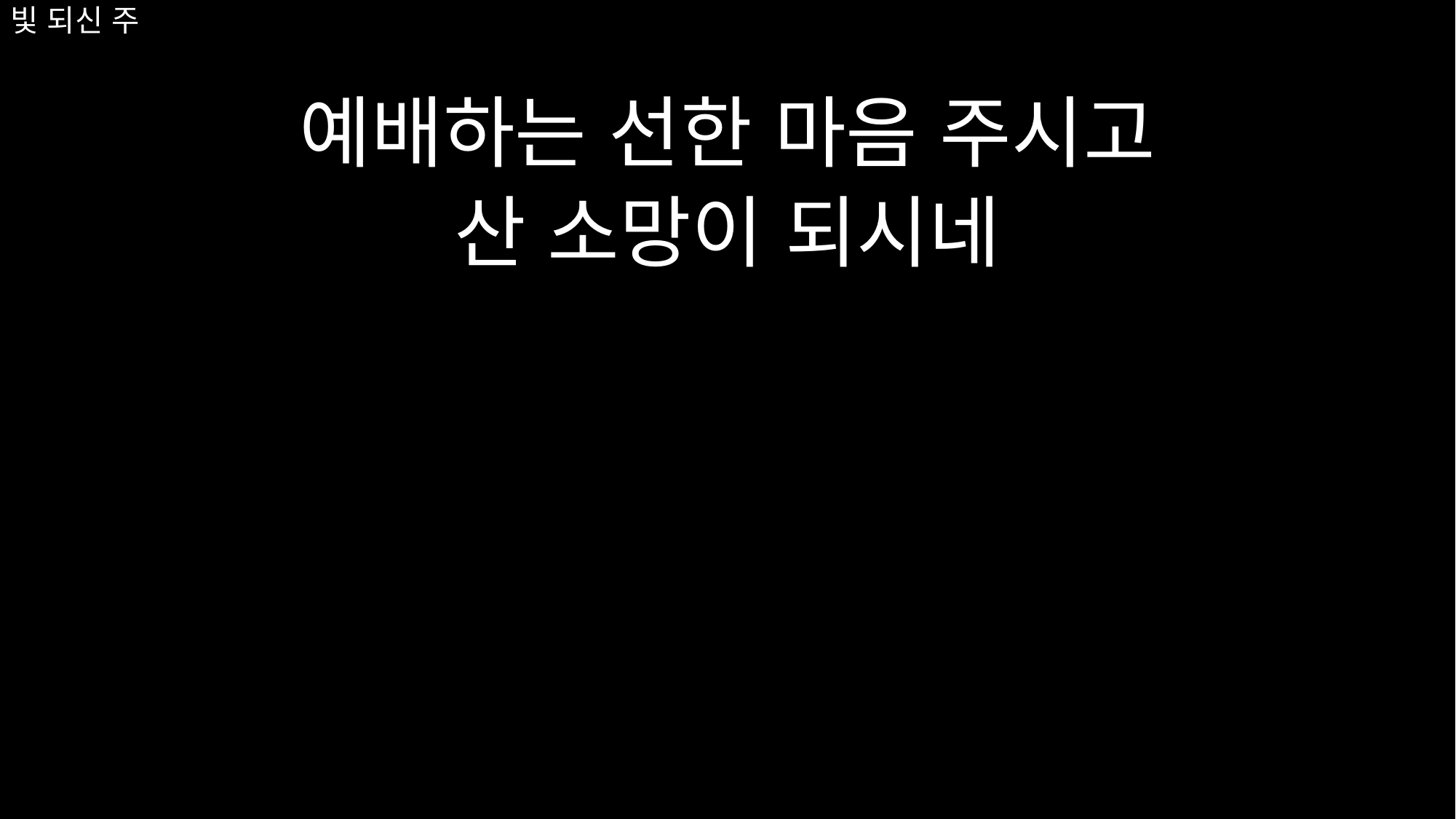

# 빛 되신 주
예배하는 선한 마음 주시고
산 소망이 되시네